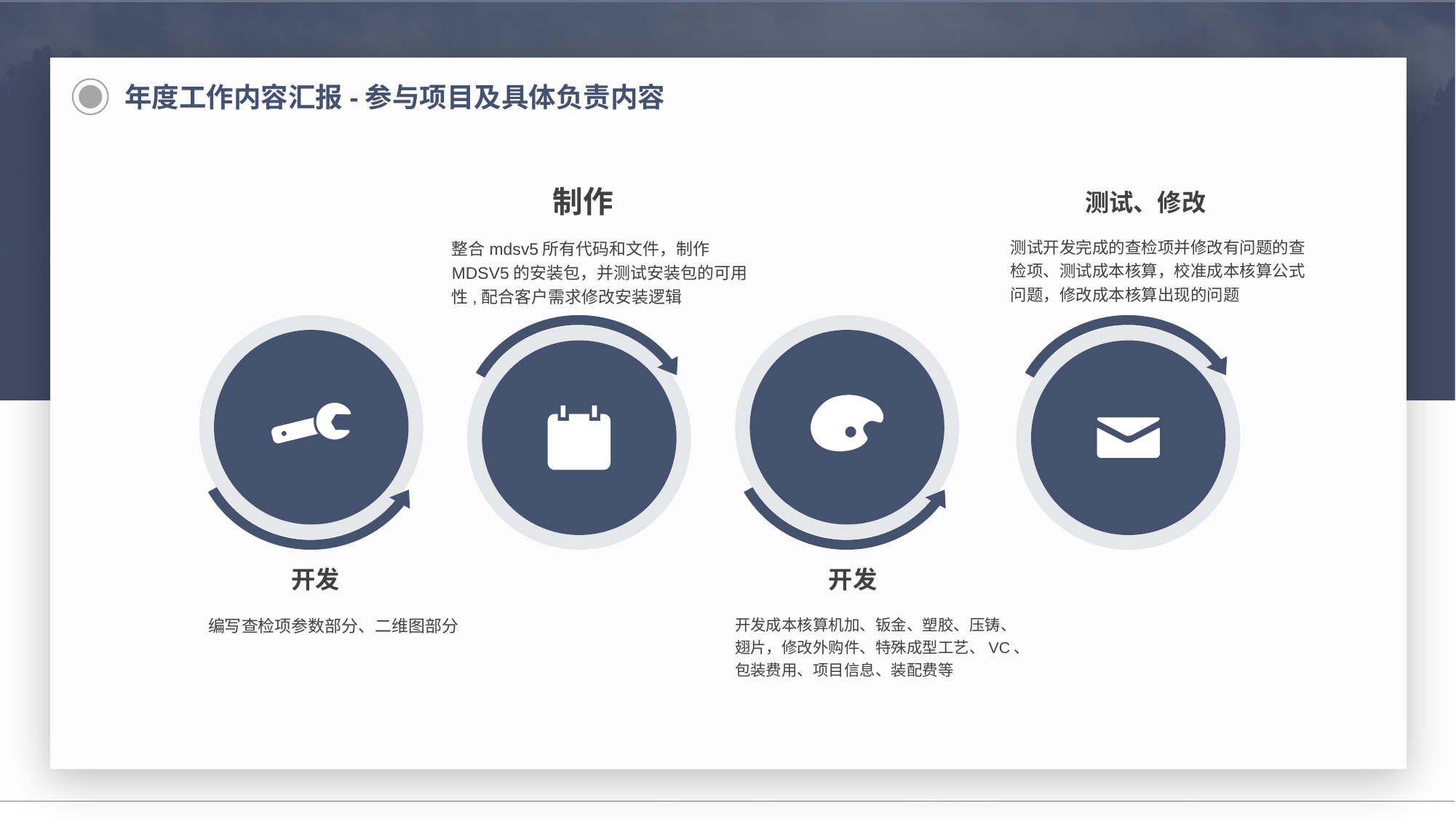

年度工作内容汇报-参与项目及具体负责内容

制作
整合mdsv5所有代码和文件，制作MDSV5的安装包，并测试安装包的可用性,配合客户需求修改安装逻辑

测试、修改
测试开发完成的查检项并修改有问题的查检项、测试成本核算，校准成本核算公式问题，修改成本核算出现的问题

开发
编写查检项参数部分、二维图部分

开发
开发成本核算机加、钣金、塑胶、压铸、翅片，修改外购件、特殊成型工艺、VC、包装费用、项目信息、装配费等